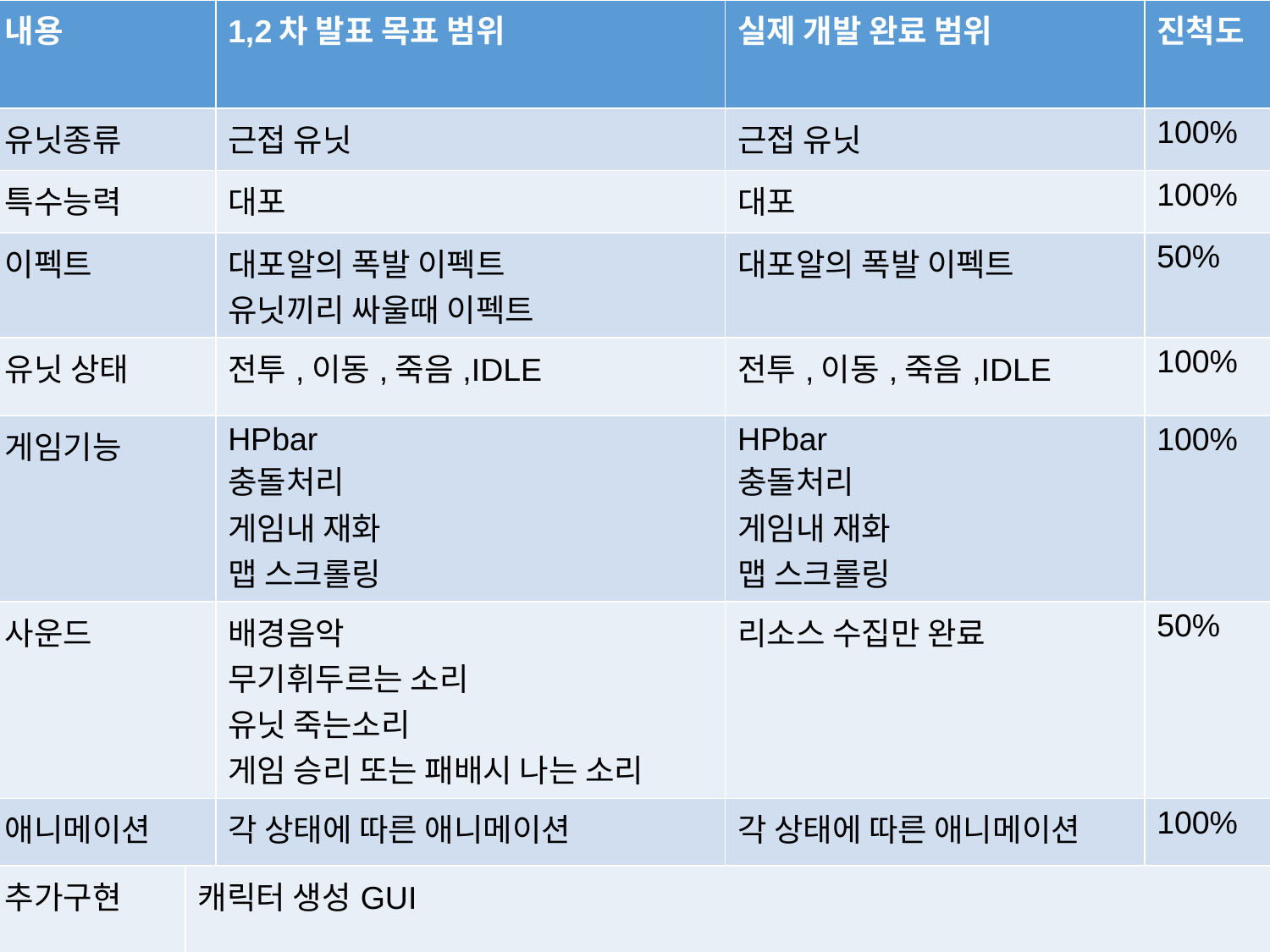

| 내용 |  | 1,2차 발표 목표 범위 | 실제 개발 완료 범위 | 진척도 |
| --- | --- | --- | --- | --- |
| 유닛종류 |  | 근접 유닛 | 근접 유닛 | 100% |
| 특수능력 |  | 대포 | 대포 | 100% |
| 이펙트 |  | 대포알의 폭발 이펙트 유닛끼리 싸울때 이펙트 | 대포알의 폭발 이펙트 | 50% |
| 유닛 상태 |  | 전투,이동,죽음,IDLE | 전투,이동,죽음,IDLE | 100% |
| 게임기능 |  | HPbar 충돌처리 게임내 재화 맵 스크롤링 | HPbar 충돌처리 게임내 재화 맵 스크롤링 | 100% |
| 사운드 |  | 배경음악 무기휘두르는 소리 유닛 죽는소리 게임 승리 또는 패배시 나는 소리 | 리소스 수집만 완료 | 50% |
| 애니메이션 |  | 각 상태에 따른 애니메이션 | 각 상태에 따른 애니메이션 | 100% |
| 추가구현 | 캐릭터 생성GUI |  |  |  |
| 내용 |  | 1,2차 발표 목표 범위 | 실제 개발 완료 범위 | 진척도 |
| --- | --- | --- | --- | --- |
| 유닛종류 |  | 근접 유닛 | 근접 유닛 | 100% |
| 특수능력 |  | 대포 | 대포 | 100% |
| 이펙트 |  | 대포알의 폭발 이펙트 유닛끼리 싸울때 이펙트 | 대포알의 폭발 이펙트 | 50% |
| 유닛 상태 |  | 전투,이동,죽음,IDLE | 전투,이동,죽음,IDLE | 100% |
| 게임기능 |  | HPbar 충돌처리 게임내 재화 맵 스크롤링 | HPbar 충돌처리 게임내 재화 맵 스크롤링 | 100% |
| 사운드 |  | 배경음악 무기휘두르는 소리 유닛 죽는소리 게임 승리 또는 패배시 나는 소리 | 리소스 수집만 완료 | 50% |
| 애니메이션 |  | 각 상태에 따른 애니메이션 | 각 상태에 따른 애니메이션 | 100% |
| 추가구현 | 캐릭터 생성GUI |  |  |  |